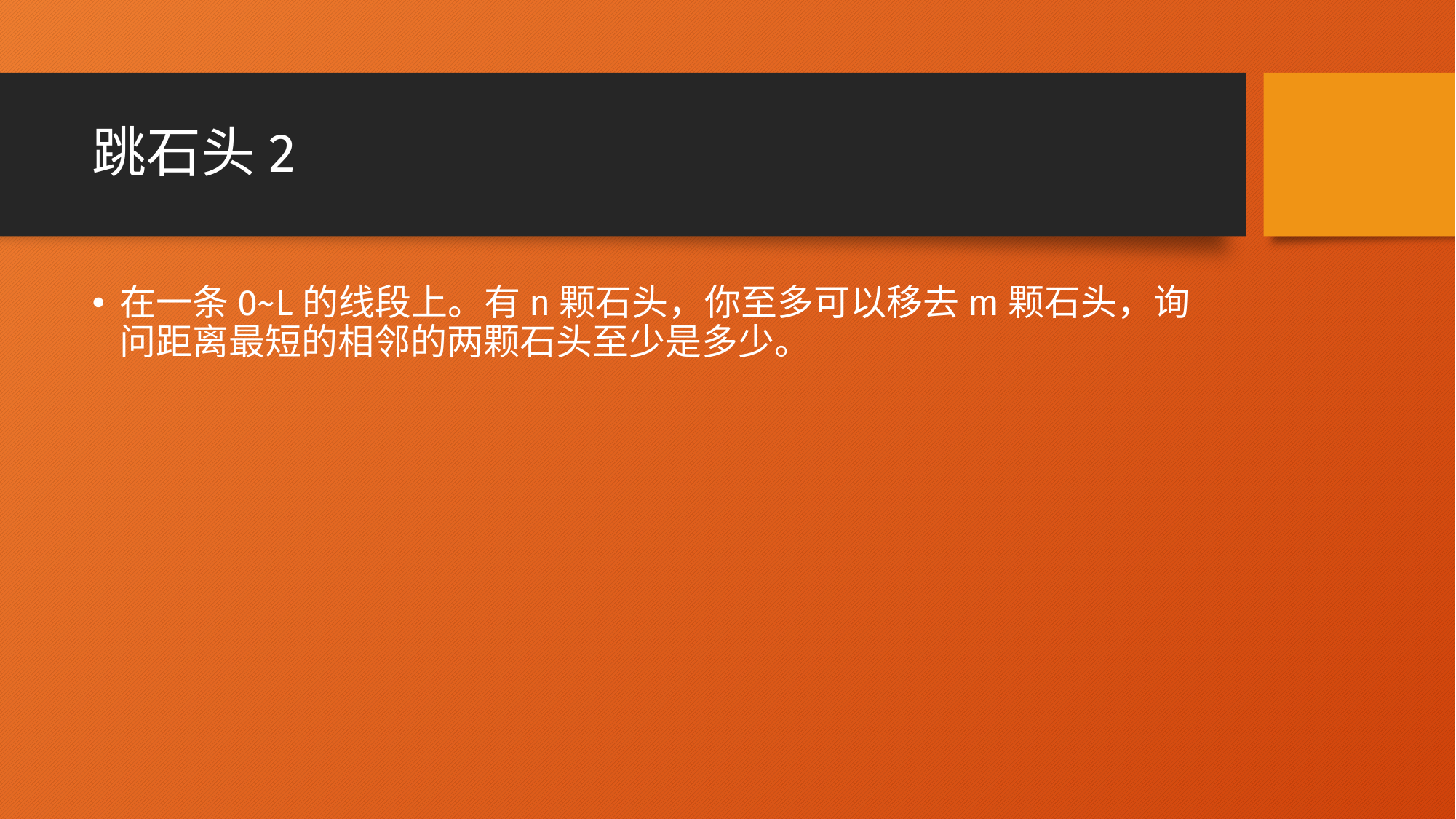

# 跳石头2
在一条0~L的线段上。有n颗石头，你至多可以移去m颗石头，询问距离最短的相邻的两颗石头至少是多少。